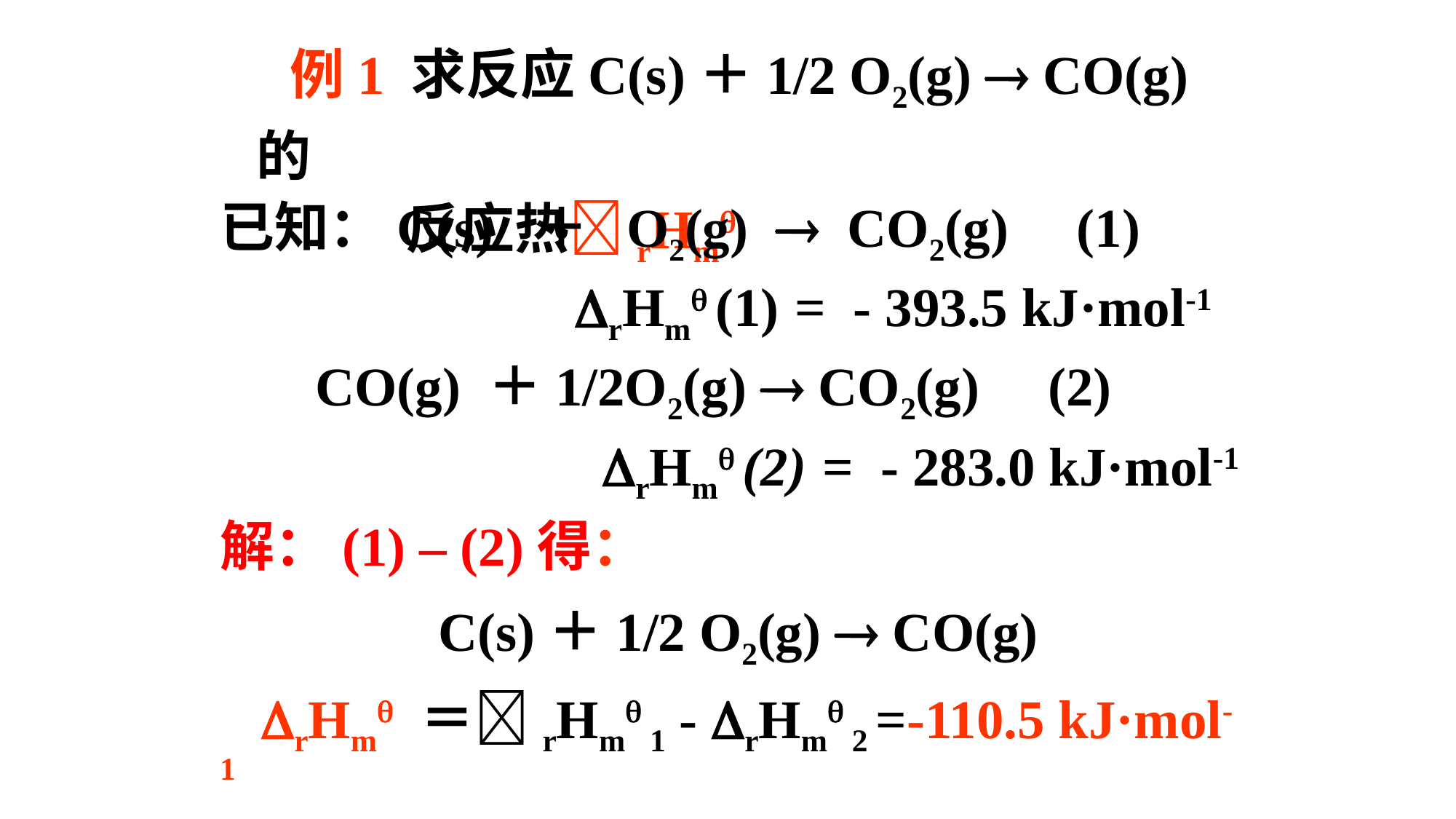

例1 求反应C(s)＋1/2 O2(g) → CO(g) 的
           反应热ΔrHmθ
已知：C(s)  ＋  O2(g)  →  CO2(g)     (1)
                          ΔrHmθ (1)  =  - 393.5 kJ·mol-1
       CO(g) ＋1/2O2(g) → CO2(g)     (2)
                            ΔrHmθ (2)  =  - 283.0 kJ·mol-1
解：(1) – (2)得：
                C(s)＋1/2 O2(g) → CO(g)
   ΔrHmθ ＝ΔrHmθ 1 - ΔrHmθ 2 =-110.5 kJ·mol-1
7